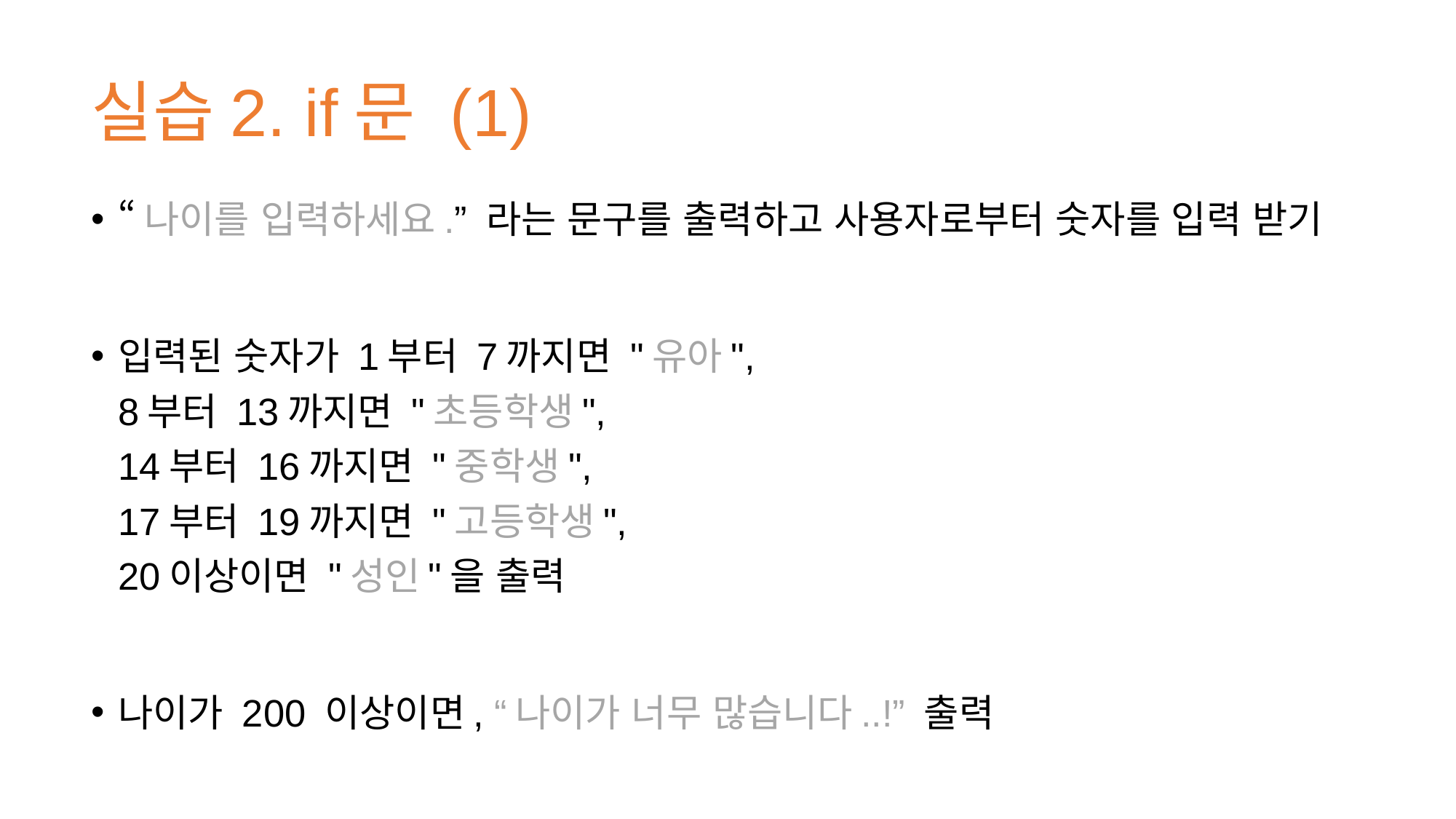

실습2. if문 (1)
“나이를 입력하세요.” 라는 문구를 출력하고 사용자로부터 숫자를 입력 받기

입력된 숫자가 1부터 7까지면 "유아",
8부터 13까지면 "초등학생",
14부터 16까지면 "중학생",
17부터 19까지면 "고등학생",
20이상이면 "성인"을 출력

나이가 200 이상이면, “나이가 너무 많습니다..!” 출력